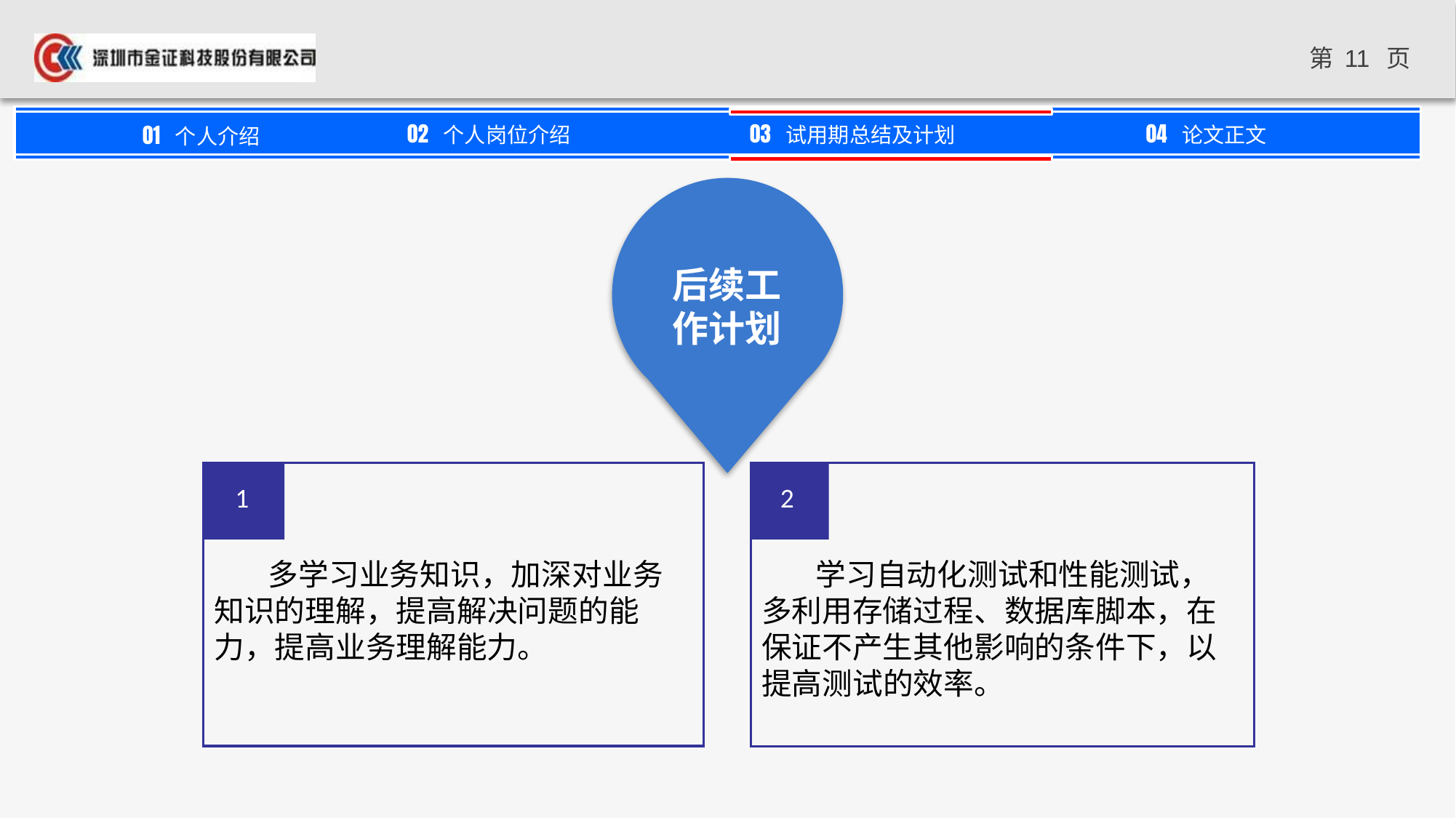

后续工
作计划

1

       多学习业务知识，加深对业务知识的理解，提高解决问题的能力，提高业务理解能力。

2

       学习自动化测试和性能测试，多利用存储过程、数据库脚本，在保证不产生其他影响的条件下，以提高测试的效率。